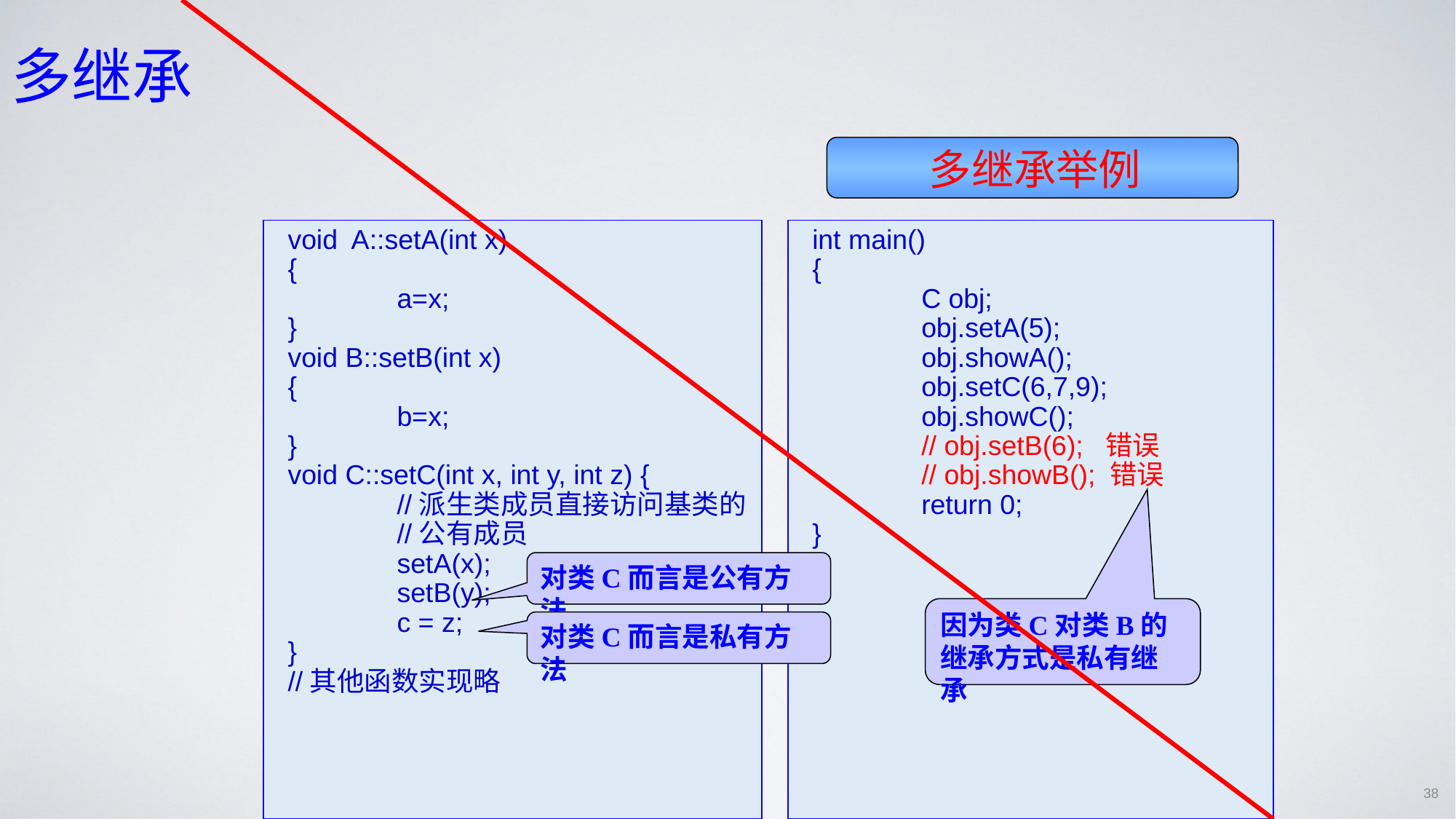

# 多继承

多继承举例

void  A::setA(int x)
{
	a=x;
}
void B::setB(int x)
{
	b=x;
}
void C::setC(int x, int y, int z) {
	//派生类成员直接访问基类的
	//公有成员
	setA(x);
	setB(y);
	c = z;
}
//其他函数实现略
int main()
{
	C obj;
	obj.setA(5);
	obj.showA();
	obj.setC(6,7,9);
	obj.showC();
	// obj.setB(6);  错误
	// obj.showB(); 错误
	return 0;
}
对类C而言是公有方法
因为类C对类B的继承方式是私有继承
对类C而言是私有方法
38